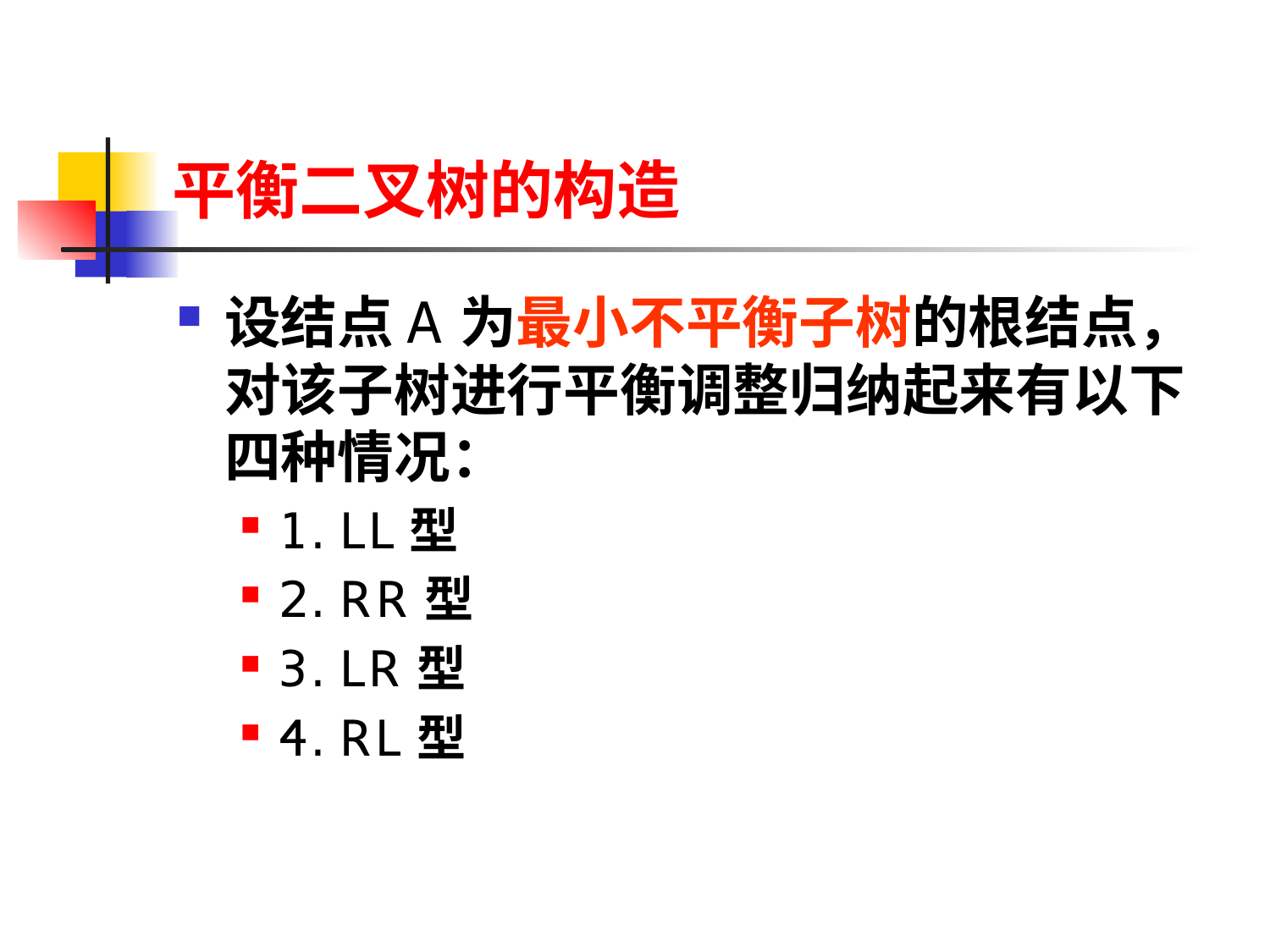

# 平衡二叉树的构造
设结点A为最小不平衡子树的根结点，对该子树进行平衡调整归纳起来有以下四种情况：
1. LL型
2. RR型
3. LR型
4. RL型